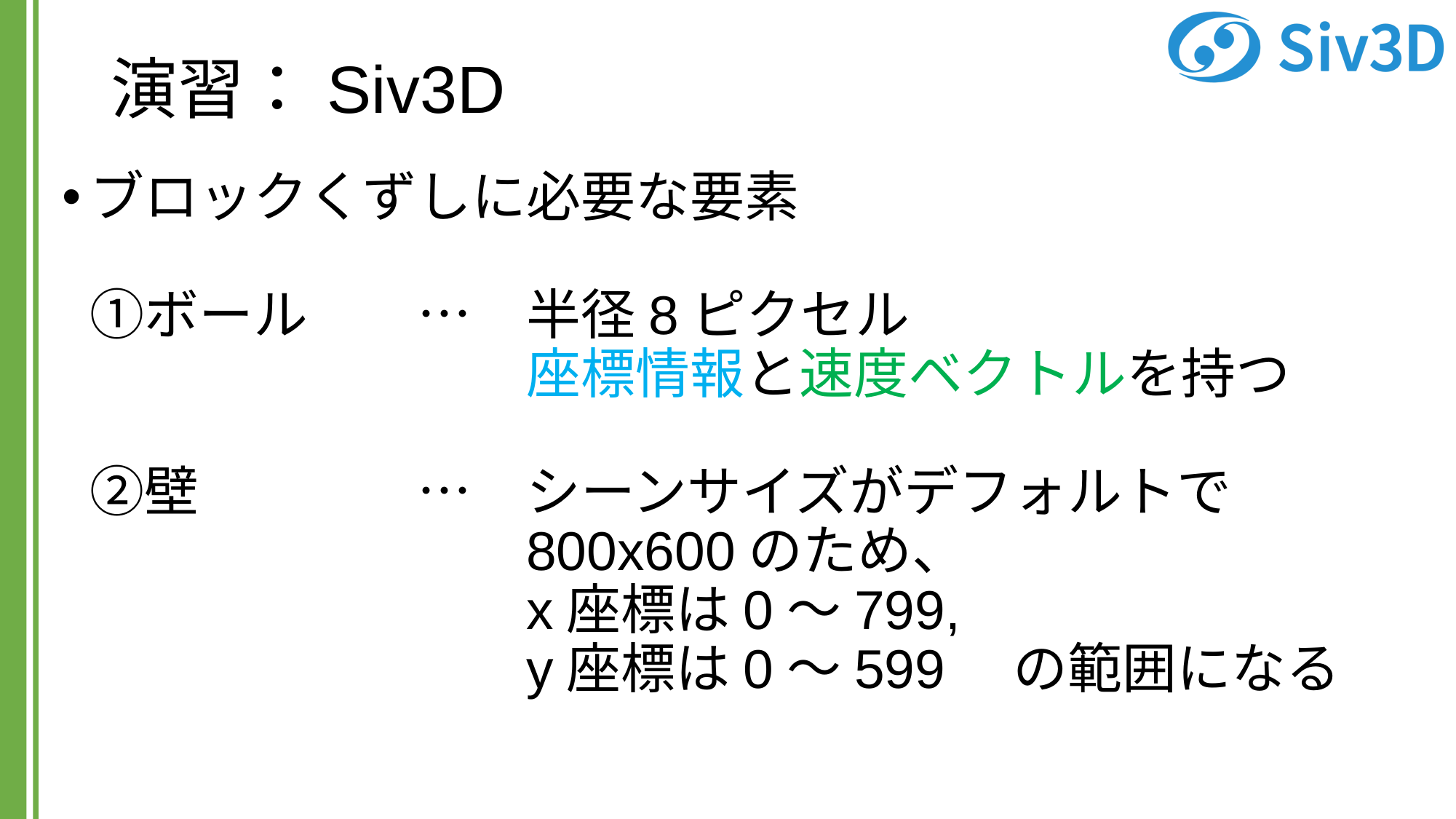

# 演習：Siv3D
ブロックくずしに必要な要素
①ボール	…	半径8ピクセル
				座標情報と速度ベクトルを持つ
②壁		…	シーンサイズがデフォルトで
				800x600のため、
				x座標は0～799,
				y座標は0～599　の範囲になる